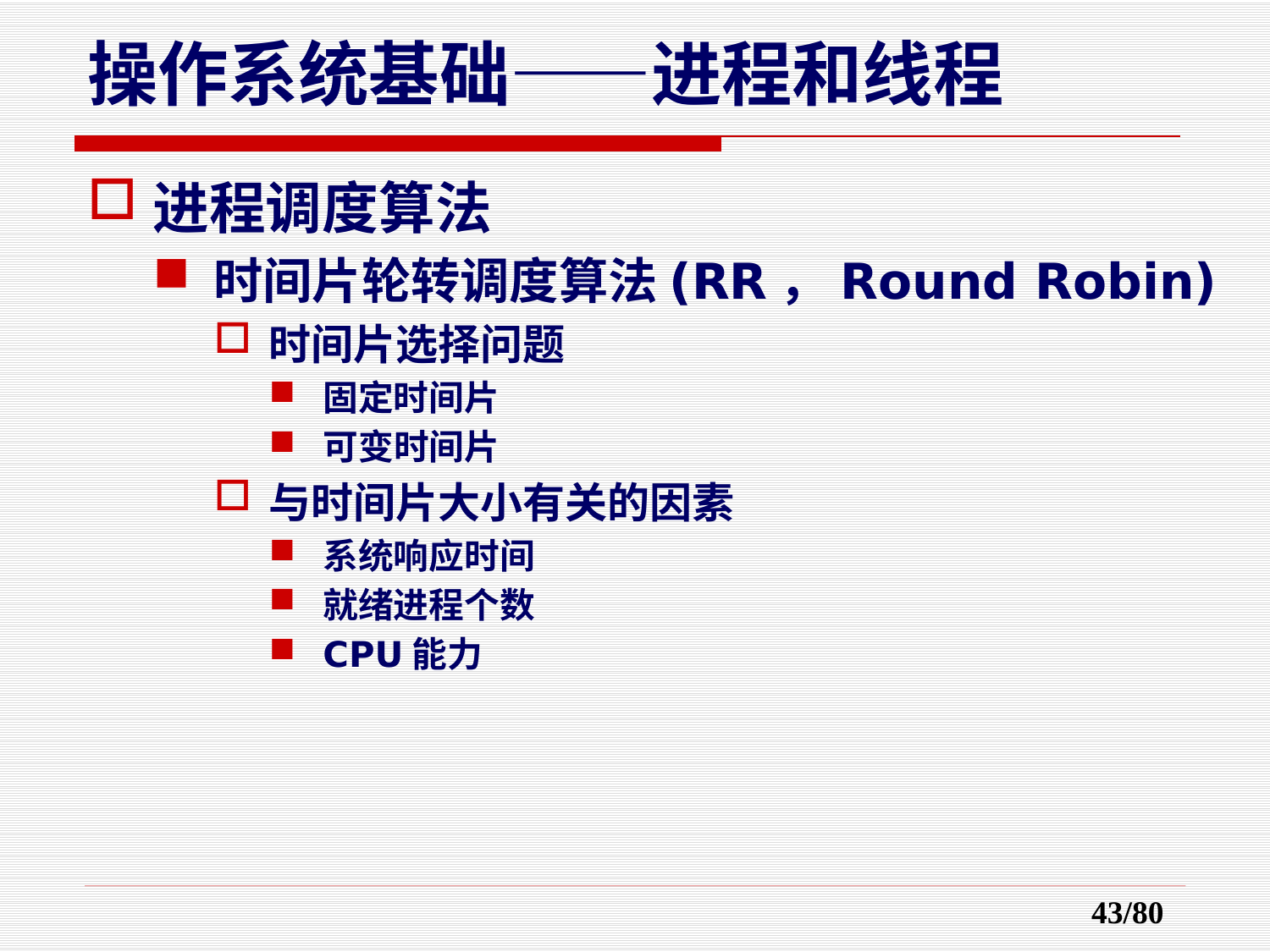

操作系统基础——进程和线程
进程调度算法
时间片轮转调度算法(RR，Round Robin)
时间片选择问题
固定时间片
可变时间片
与时间片大小有关的因素
系统响应时间
就绪进程个数
CPU能力